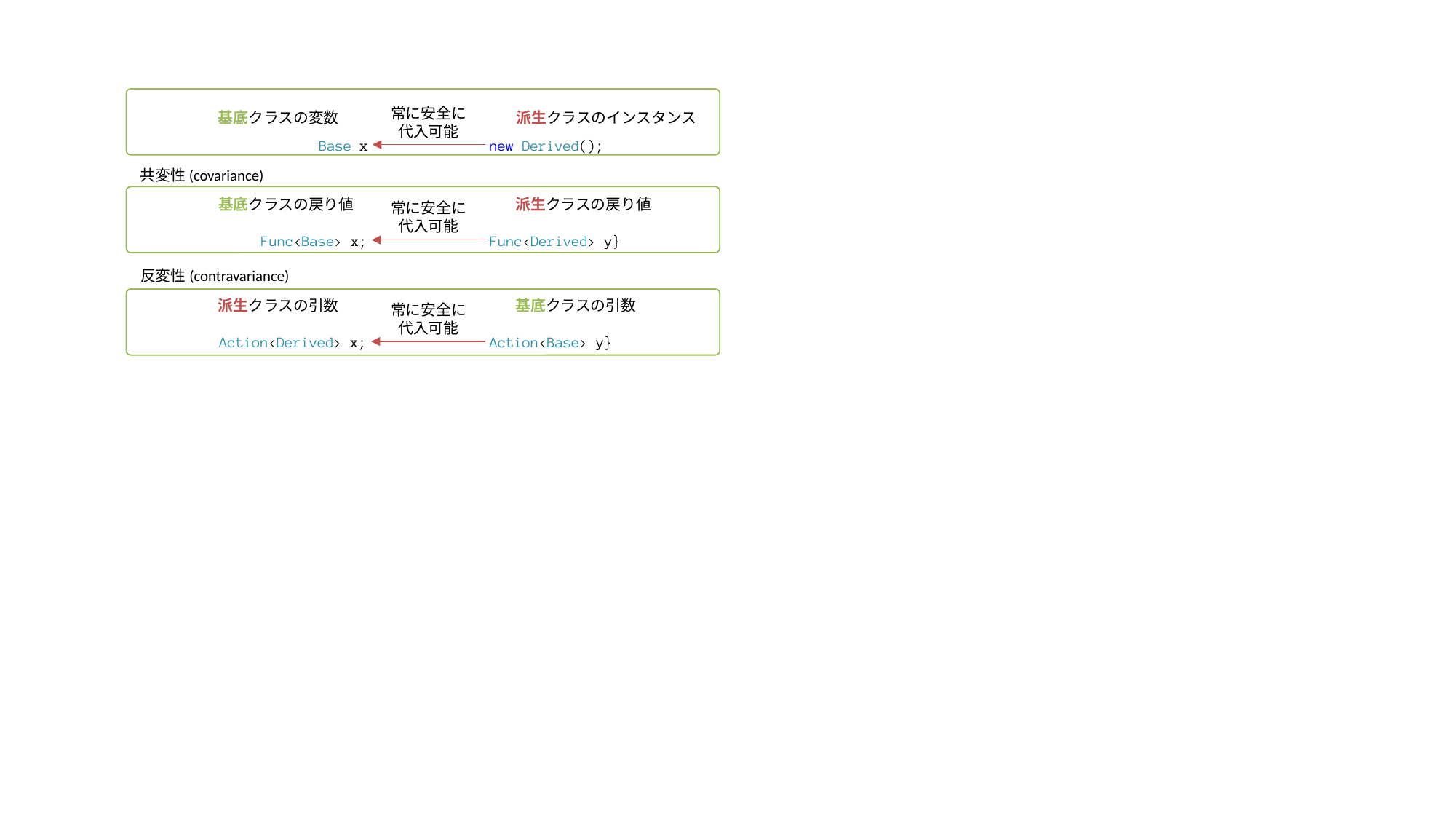

常に安全に
代入可能
基底クラスの変数
派生クラスのインスタンス
Base x
new Derived();
共変性(covariance)

基底クラスの戻り値
派生クラスの戻り値
常に安全に
代入可能
Func<Base> x;
Func<Derived> y}
反変性(contravariance)

派生クラスの引数
基底クラスの引数
常に安全に
代入可能
Action<Derived> x;
Action<Base> y}